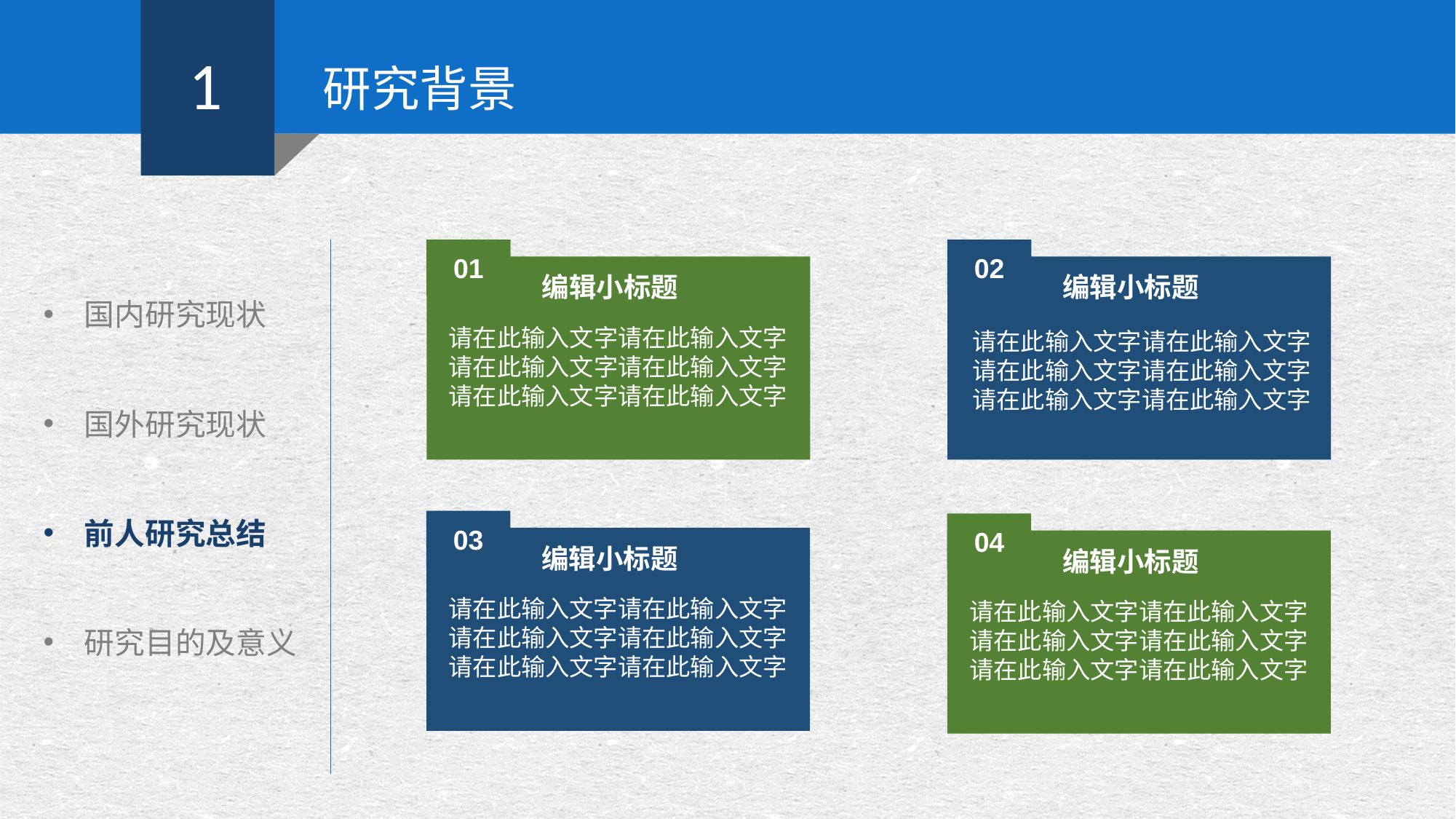

1
研究背景

国内研究现状
国外研究现状
前人研究总结
研究目的及意义
01
02

编辑小标题
编辑小标题
请在此输入文字请在此输入文字请在此输入文字请在此输入文字请在此输入文字请在此输入文字

请在此输入文字请在此输入文字请在此输入文字请在此输入文字请在此输入文字请在此输入文字

03
04

编辑小标题
编辑小标题
请在此输入文字请在此输入文字请在此输入文字请在此输入文字请在此输入文字请在此输入文字

请在此输入文字请在此输入文字请在此输入文字请在此输入文字请在此输入文字请在此输入文字